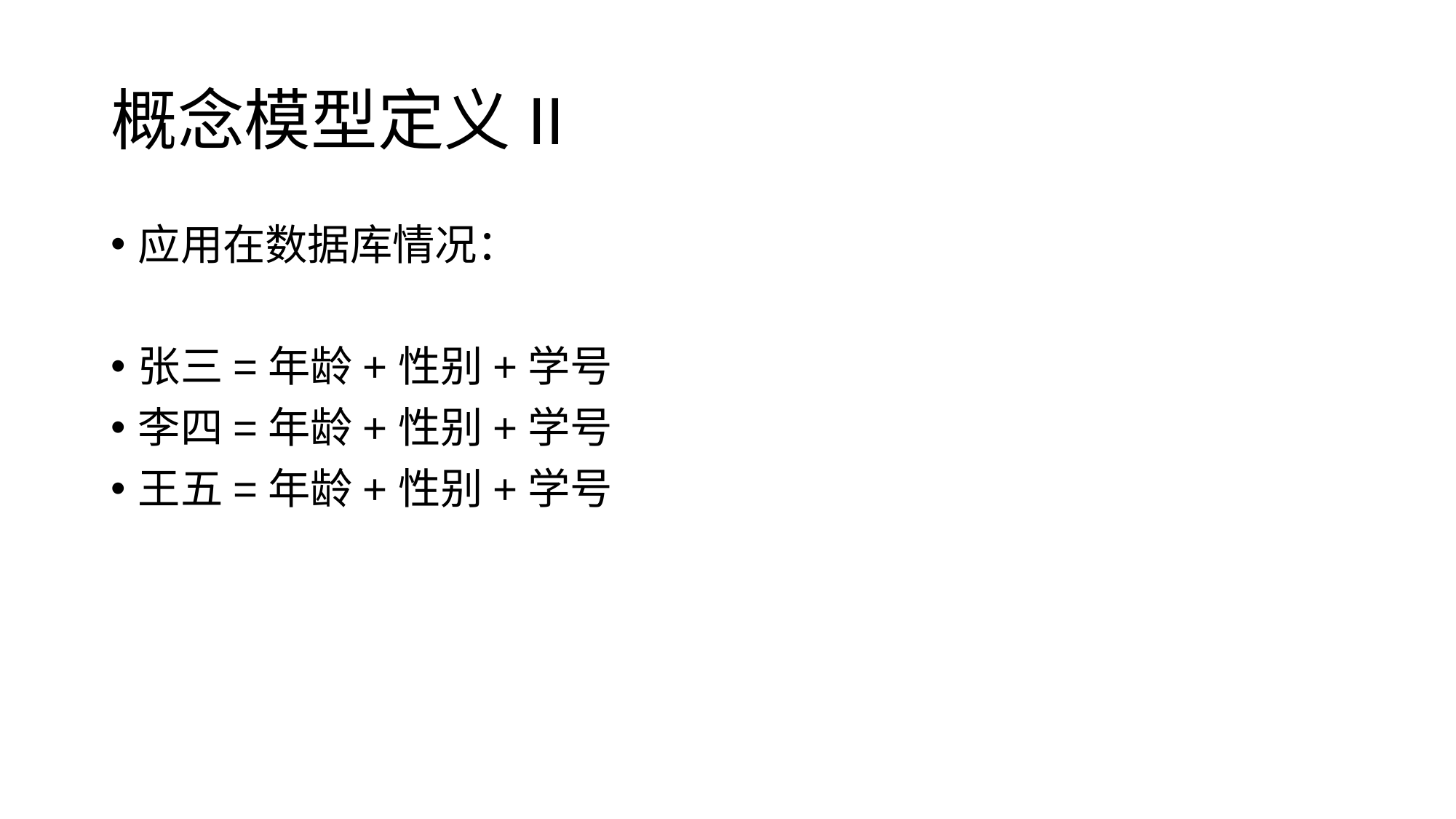

# 概念模型定义II
应用在数据库情况：

张三=年龄+性别+学号
李四=年龄+性别+学号
王五=年龄+性别+学号